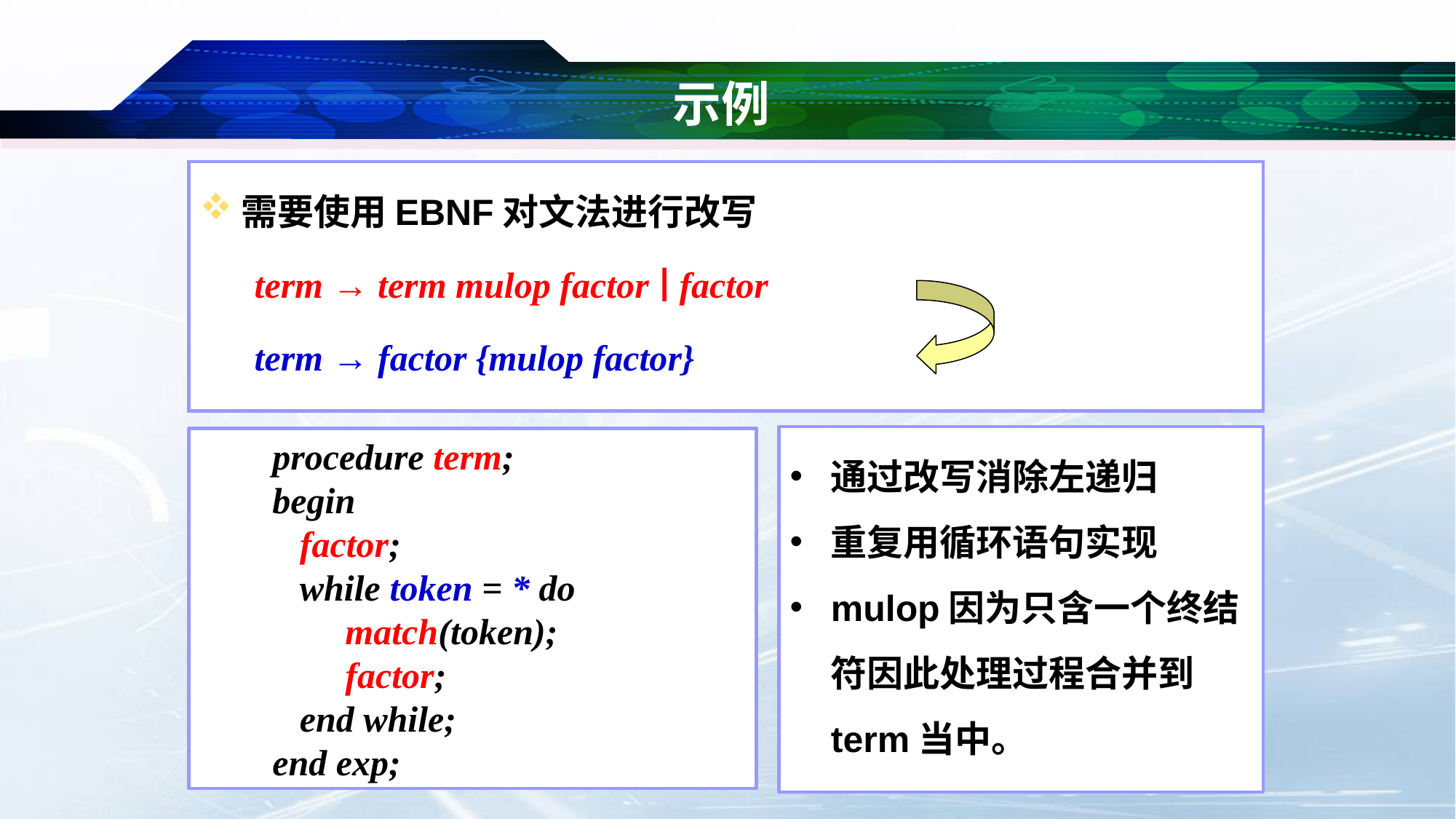

# 示例
需要使用EBNF对文法进行改写
      term → term mulop factor ∣ factor
      term → factor {mulop factor}

通过改写消除左递归
重复用循环语句实现
mulop因为只含一个终结符因此处理过程合并到term当中。
        procedure term;
        begin
           factor;
           while token = * do
	    match(token);
	    factor;
           end while;
        end exp;